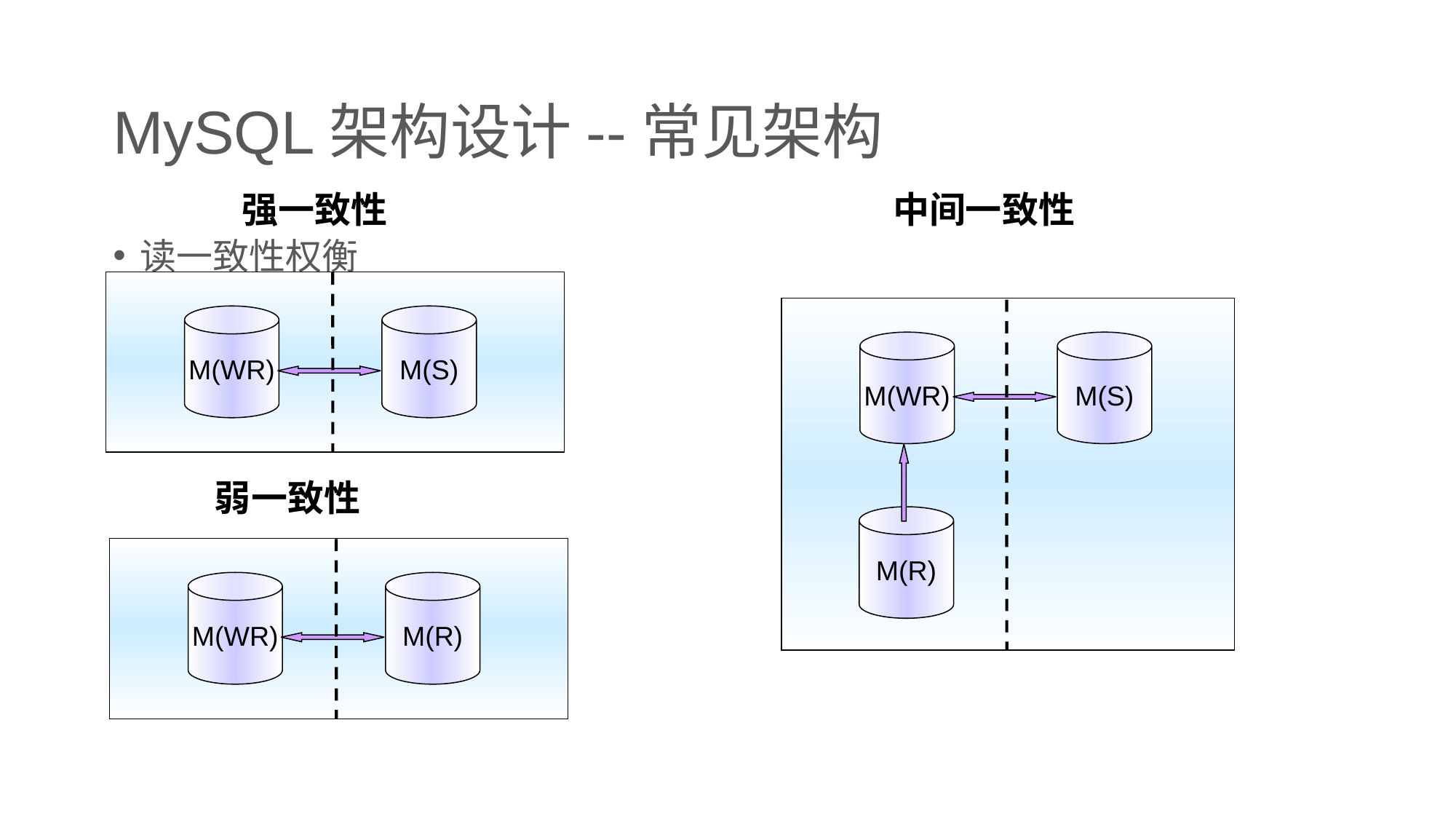

# MySQL架构设计--常见架构
中间一致性
强一致性
读一致性权衡

M(WR)
M(S)
M(WR)
M(S)

弱一致性
M(R)

M(WR)
M(R)